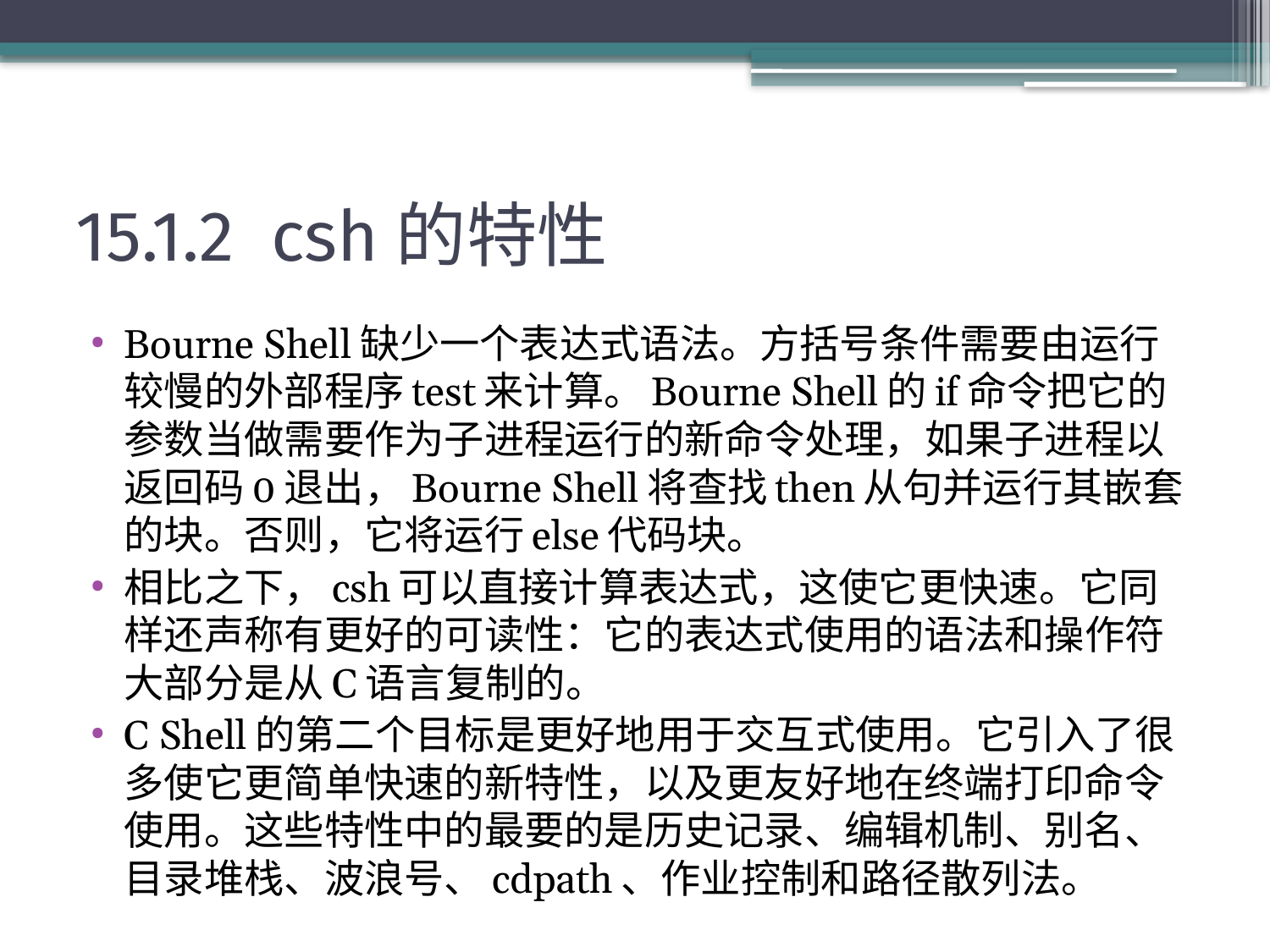

# 15.1.2  csh的特性
Bourne Shell缺少一个表达式语法。方括号条件需要由运行较慢的外部程序test来计算。Bourne Shell的if命令把它的参数当做需要作为子进程运行的新命令处理，如果子进程以返回码0退出，Bourne Shell将查找then从句并运行其嵌套的块。否则，它将运行else代码块。
相比之下，csh可以直接计算表达式，这使它更快速。它同样还声称有更好的可读性：它的表达式使用的语法和操作符大部分是从C语言复制的。
C Shell的第二个目标是更好地用于交互式使用。它引入了很多使它更简单快速的新特性，以及更友好地在终端打印命令使用。这些特性中的最要的是历史记录、编辑机制、别名、目录堆栈、波浪号、cdpath、作业控制和路径散列法。